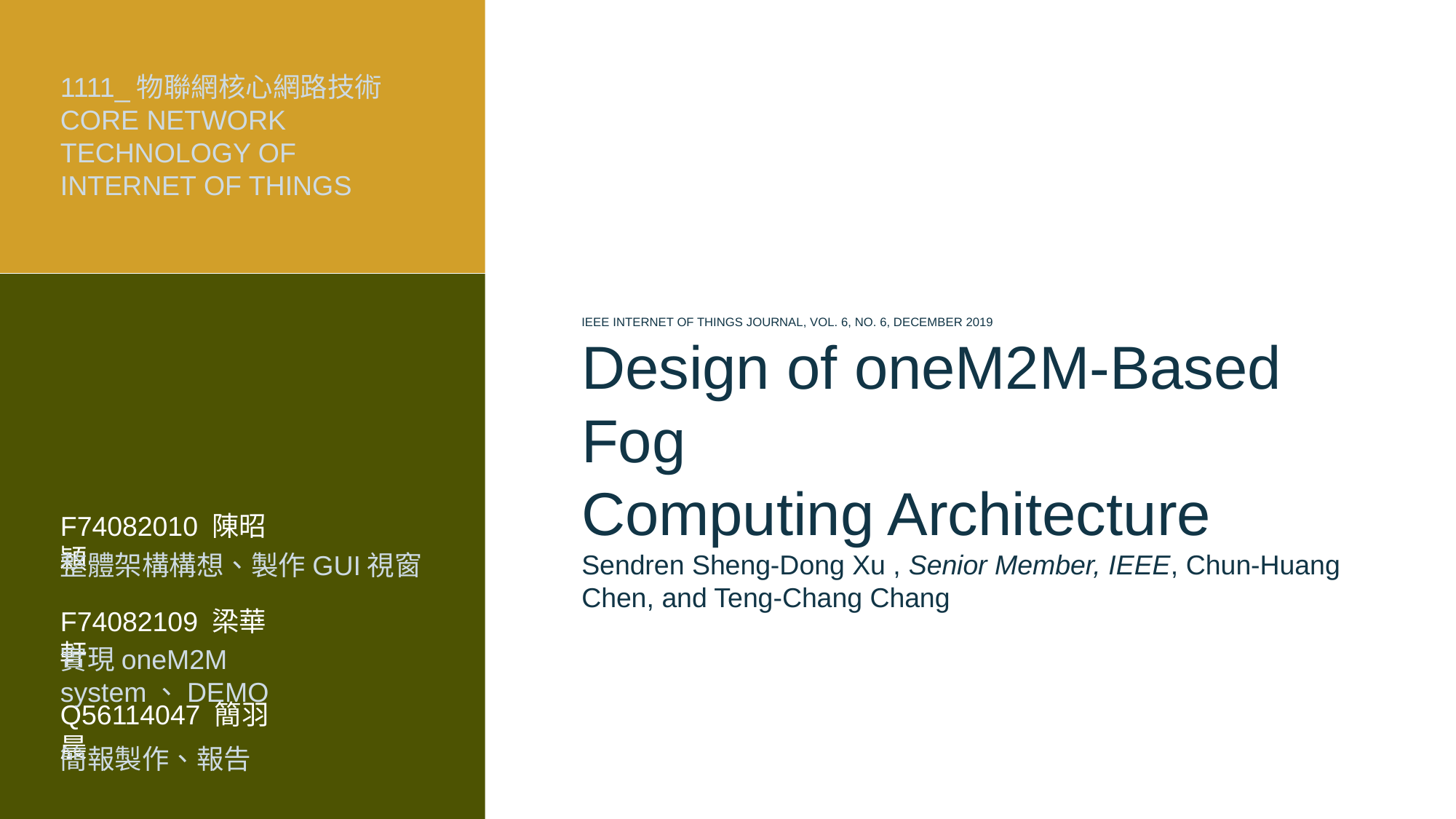

1111_物聯網核心網路技術 CORE NETWORK TECHNOLOGY OF INTERNET OF THINGS

IEEE INTERNET OF THINGS JOURNAL, VOL. 6, NO. 6, DECEMBER 2019
Design of oneM2M-Based Fog
Computing Architecture
Sendren Sheng-Dong Xu , Senior Member, IEEE, Chun-Huang Chen, and Teng-Chang Chang
F74082010 陳昭穎
整體架構構想、製作GUI視窗
F74082109 梁華軒
實現oneM2M system、DEMO
Q56114047 簡羽晨
簡報製作、報告